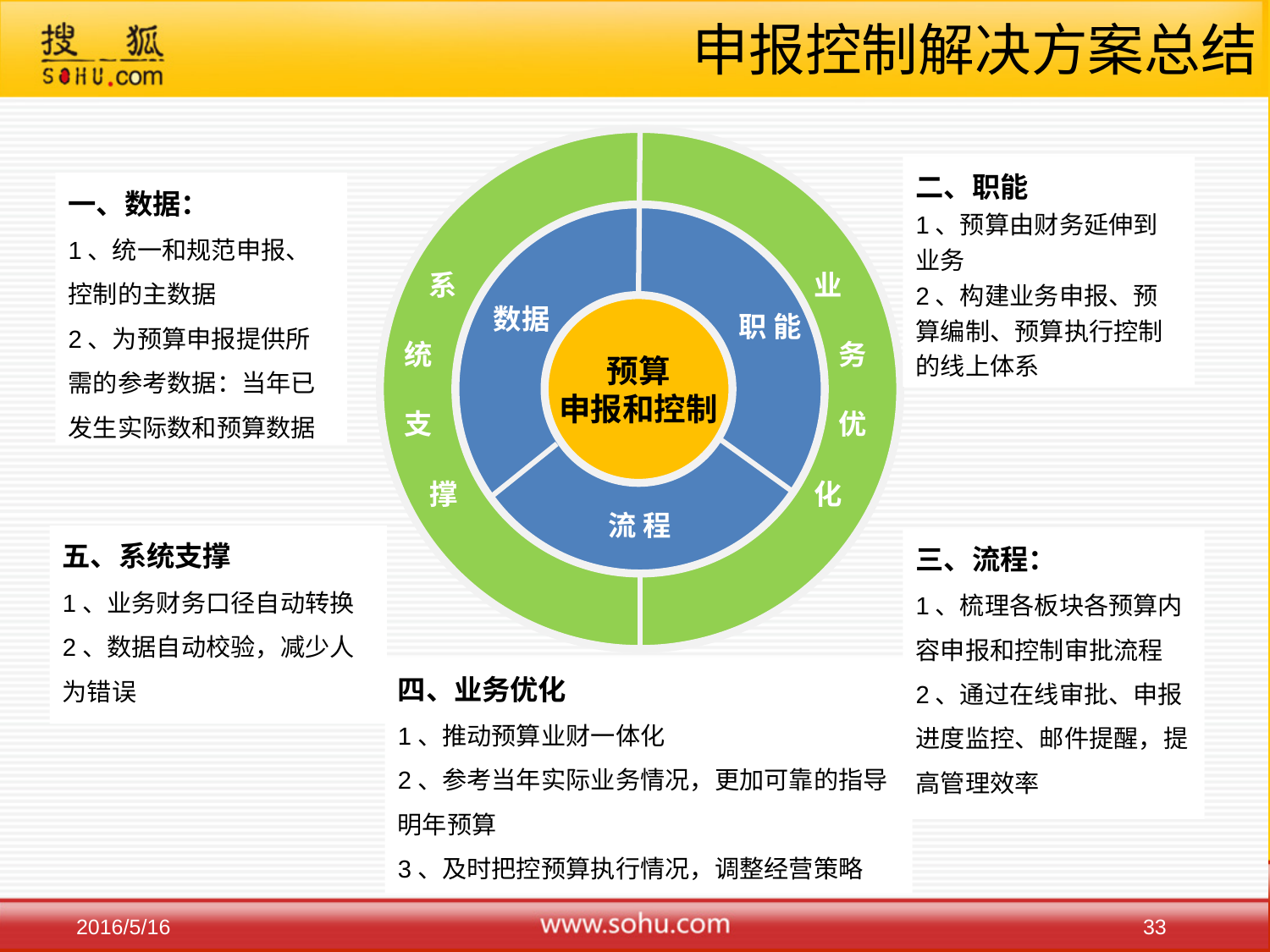

# 申报控制解决方案总结

系
业
数据
预算
申报和控制
职 能
统
务
支
优
撑
化
流 程
二、职能
1、预算由财务延伸到业务
2、构建业务申报、预算编制、预算执行控制的线上体系

一、数据：
1、统一和规范申报、控制的主数据
2、为预算申报提供所需的参考数据：当年已发生实际数和预算数据

五、系统支撑
1、业务财务口径自动转换
2、数据自动校验，减少人为错误
三、流程：
1、梳理各板块各预算内容申报和控制审批流程
2、通过在线审批、申报进度监控、邮件提醒，提高管理效率
四、业务优化
1、推动预算业财一体化
2、参考当年实际业务情况，更加可靠的指导明年预算
3、及时把控预算执行情况，调整经营策略
33